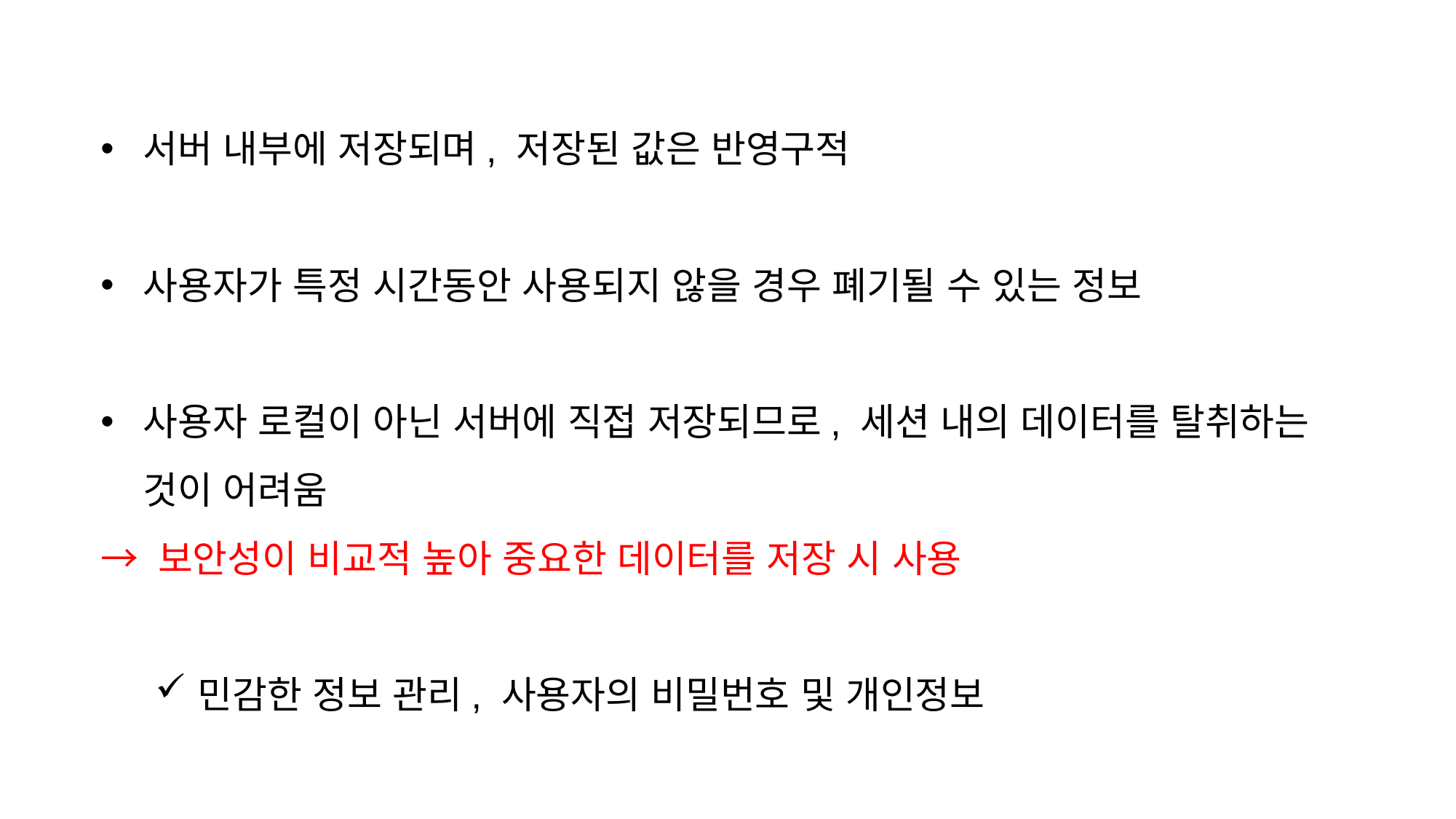

서버 내부에 저장되며, 저장된 값은 반영구적

사용자가 특정 시간동안 사용되지 않을 경우 폐기될 수 있는 정보

사용자 로컬이 아닌 서버에 직접 저장되므로, 세션 내의 데이터를 탈취하는 것이 어려움
→ 보안성이 비교적 높아 중요한 데이터를 저장 시 사용

민감한 정보 관리, 사용자의 비밀번호 및 개인정보